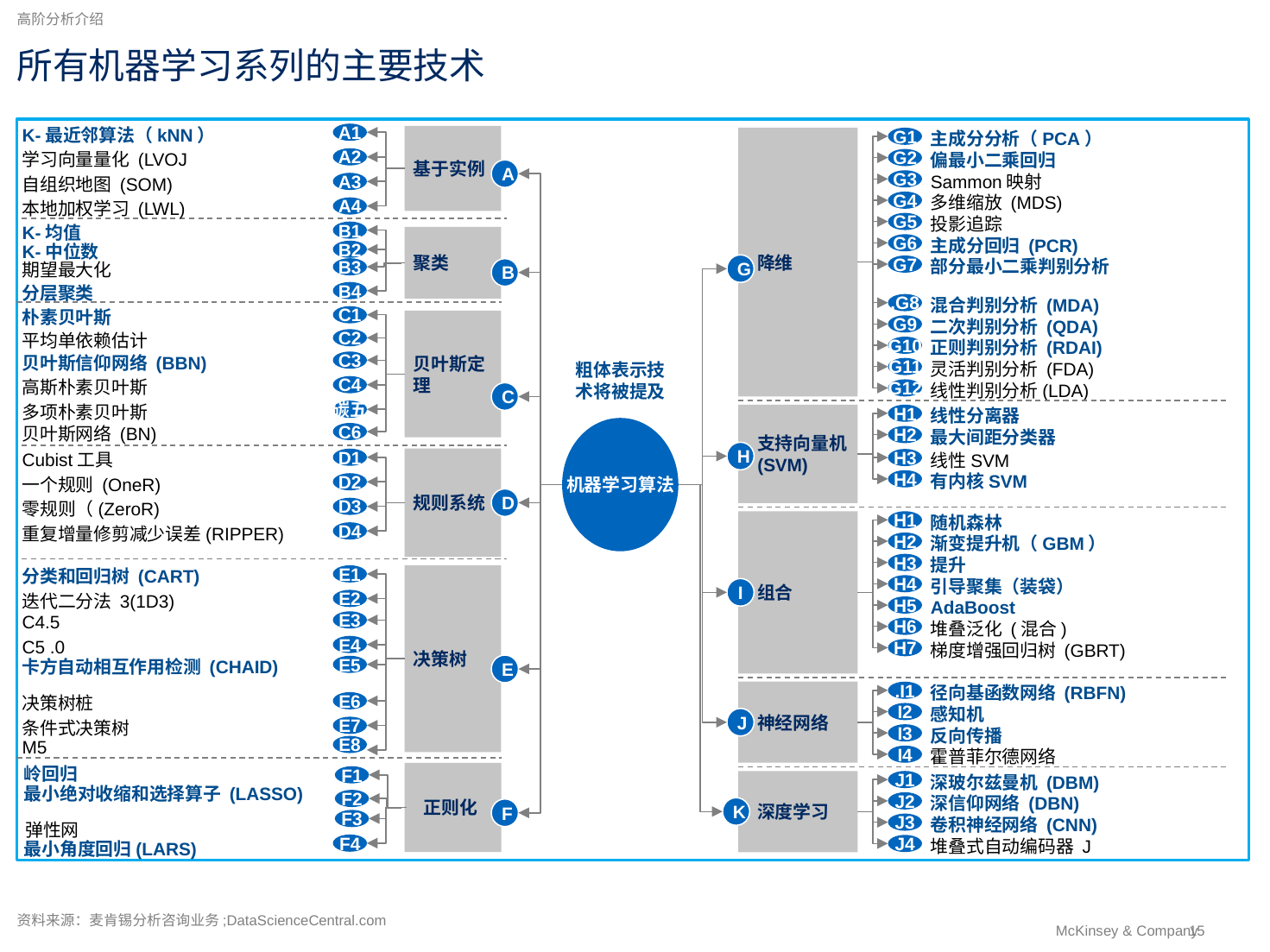

高阶分析介绍
# 所有机器学习系列的主要技术

K-最近邻算法（kNN）
A1
基于实例
G1
主成分分析（PCA）
降维
学习向量量化 (LVOJ
A2
G2
偏最小二乘回归
A
G3
Sammon映射
自组织地图 (SOM)
A3
G4
多维缩放 (MDS)
本地加权学习 (LWL)
A4
投影追踪
G5
K-均值
B1
聚类
G6
主成分回归 (PCR)
K-中位数
B2
G
G7
部分最小二乘判别分析
期望最大化
B3
B
分层聚类
B4
.G8
混合判别分析 (MDA)
朴素贝叶斯
C1
贝叶斯定理
G9
二次判别分析 (QDA)
C2
平均单依赖估计
G10
正则判别分析 (RDAI)
贝叶斯信仰网络 (BBN)
C3
灵活判别分析 (FDA)
G11
粗体表示技术将被提及
高斯朴素贝叶斯
C4
G12
线性判别分析(LDA)
C
多项朴素贝叶斯
碳五
支持向量机(SVM)
线性分离器
H1
机器学习算法
贝叶斯网络 (BN)
C6
H2
最大间距分类器
H
规则系统
Cubist工具
D1
H3
线性SVM
H4
有内核SVM
一个规则 (OneR)
D2
D
零规则（(ZeroR)
D3
组合
H1
随机森林
重复增量修剪减少误差(RIPPER)
D4
H2
渐变提升机（GBM）
H3
提升
分类和回归树 (CART)
E1
决策树
H4
引导聚集（装袋）
I
迭代二分法 3(1D3)
E2
AdaBoost
H5
C4.5
E3
H6
堆叠泛化 (混合)
C5 .0
E4
H7
梯度增强回归树 (GBRT)
E
卡方自动相互作用检测 (CHAID)
E5
神经网络
.I1
径向基函数网络 (RBFN)
决策树桩
E6
I2
感知机
J
条件式决策树
E7
I3
反向传播
M5
E8
I4
霍普菲尔德网络
正则化
岭回归
F1
深度学习
J1
深玻尔兹曼机 (DBM)
最小绝对收缩和选择算子 (LASSO)
F2
J2
深信仰网络 (DBN)
K
F
F3
卷积神经网络 (CNN)
J3
弹性网
F4
J4
堆叠式自动编码器 J
最小角度回归(LARS)
资料来源：麦肯锡分析咨询业务;DataScienceCentral.com